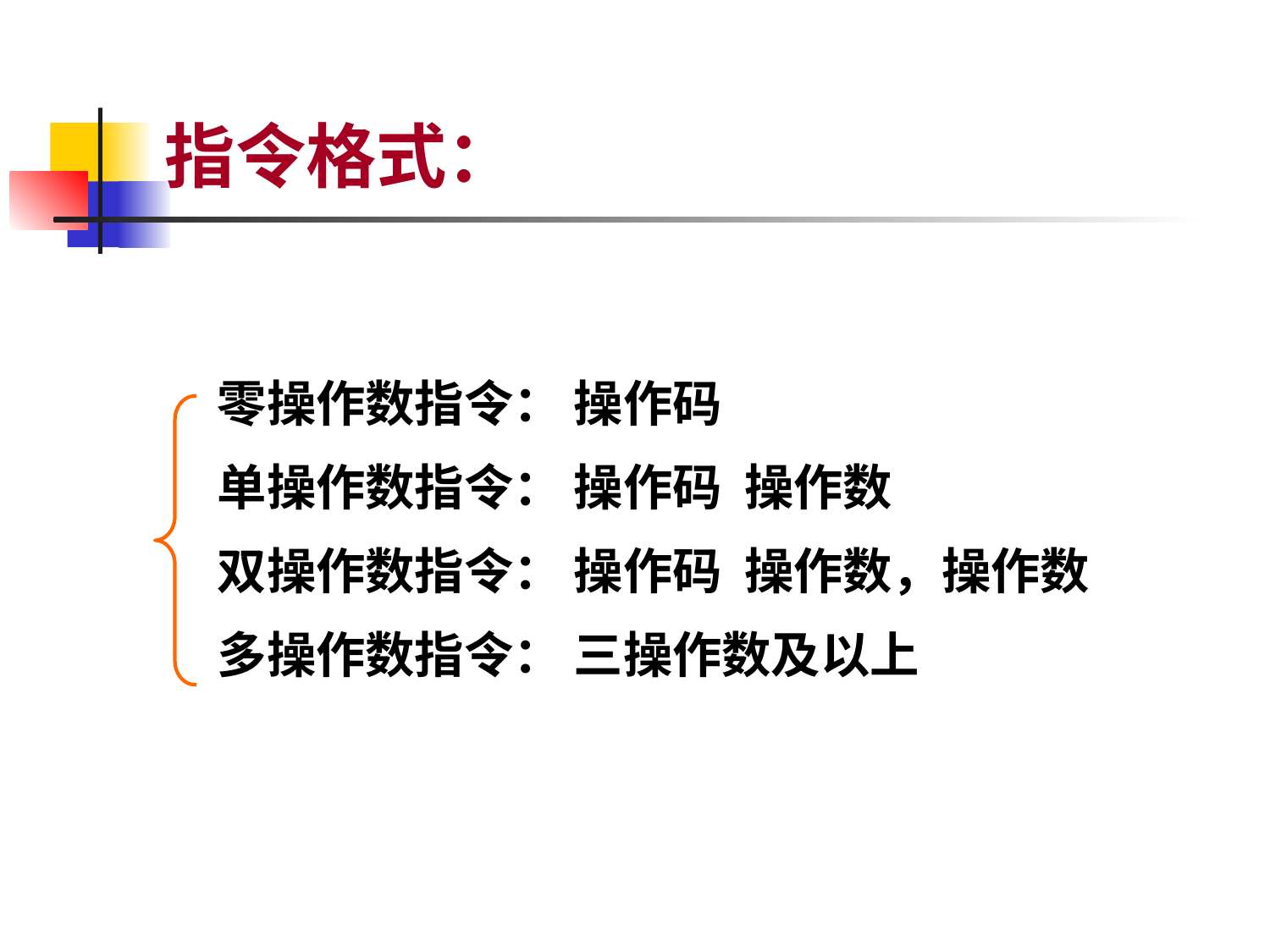

# 指令格式：

零操作数指令： 操作码
单操作数指令： 操作码  操作数
双操作数指令： 操作码  操作数，操作数
多操作数指令： 三操作数及以上

9